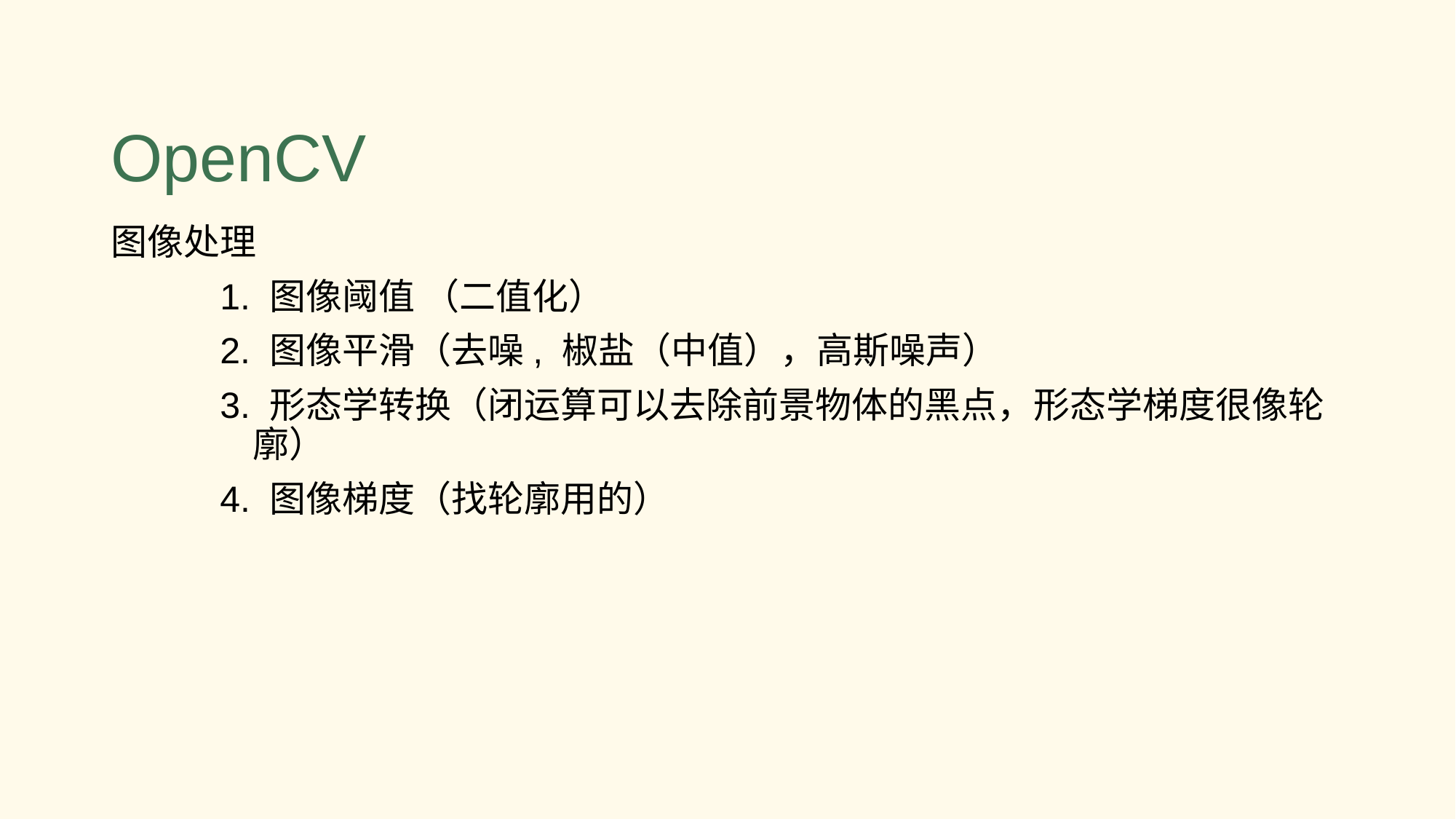

# OpenCV
图像处理
	1. 图像阈值 （二值化）
	2. 图像平滑（去噪, 椒盐（中值），高斯噪声）
	3. 形态学转换（闭运算可以去除前景物体的黑点，形态学梯度很像轮	    廓）
	4. 图像梯度（找轮廓用的）